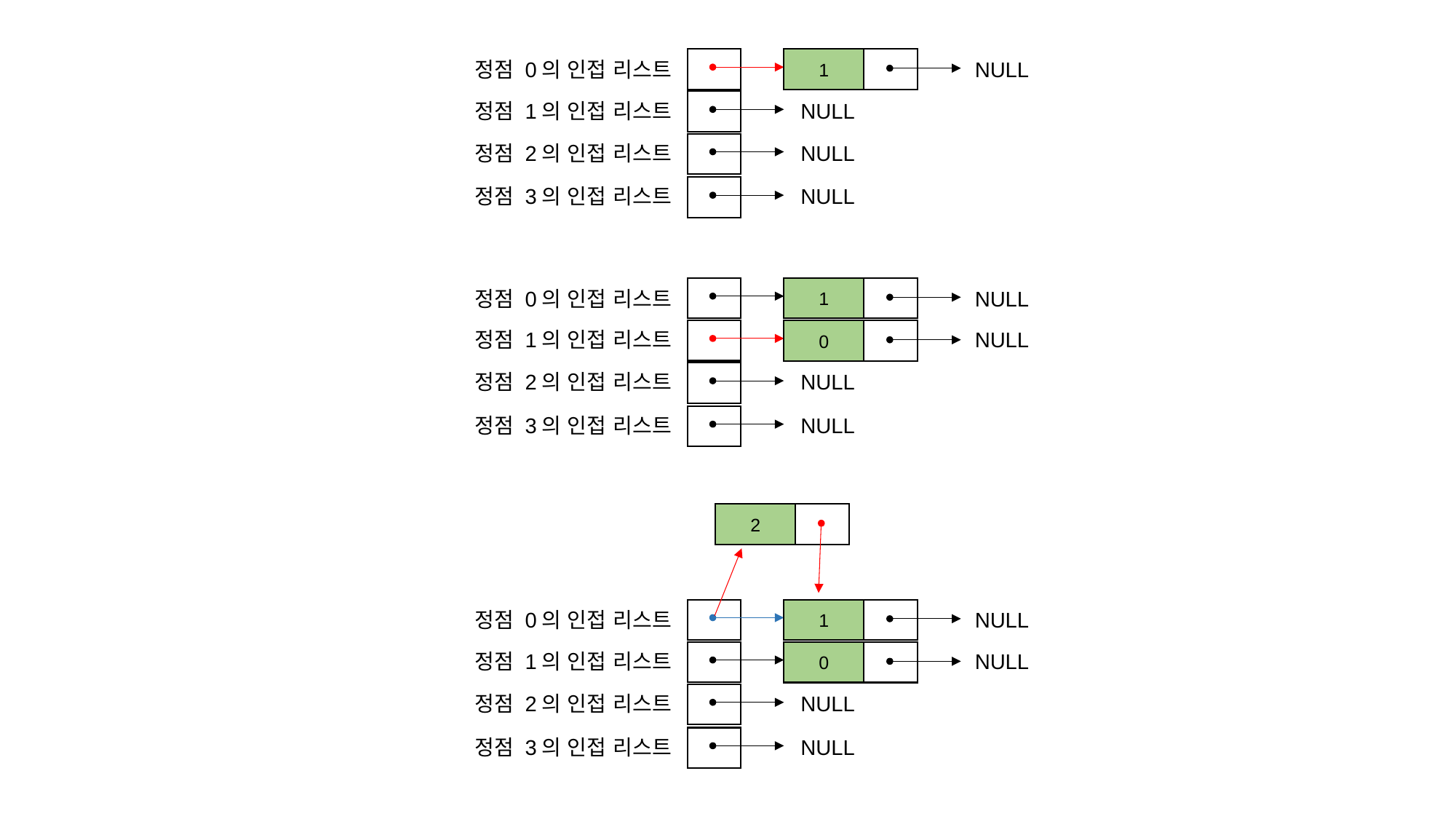

1

NULL
정점 0의 인접 리스트

정점 1의 인접 리스트
NULL

NULL
정점 2의 인접 리스트

정점 3의 인접 리스트
NULL

1

NULL
정점 0의 인접 리스트

0

정점 1의 인접 리스트
NULL

NULL
정점 2의 인접 리스트

정점 3의 인접 리스트
NULL

2

1

NULL
정점 0의 인접 리스트

0

정점 1의 인접 리스트
NULL

NULL
정점 2의 인접 리스트

정점 3의 인접 리스트
NULL